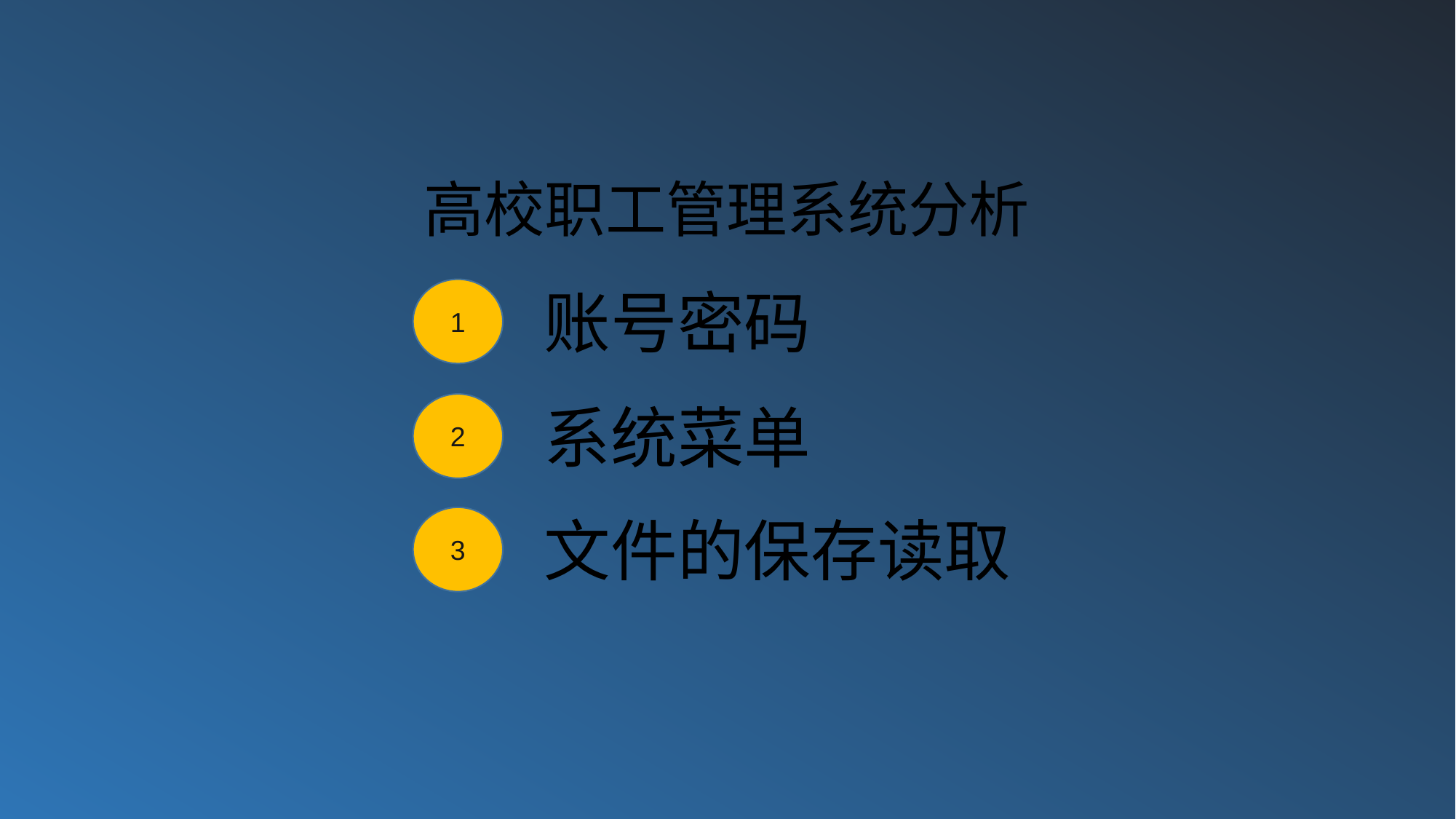

高校职工管理系统分析
账号密码
1
系统菜单
2
文件的保存读取
3